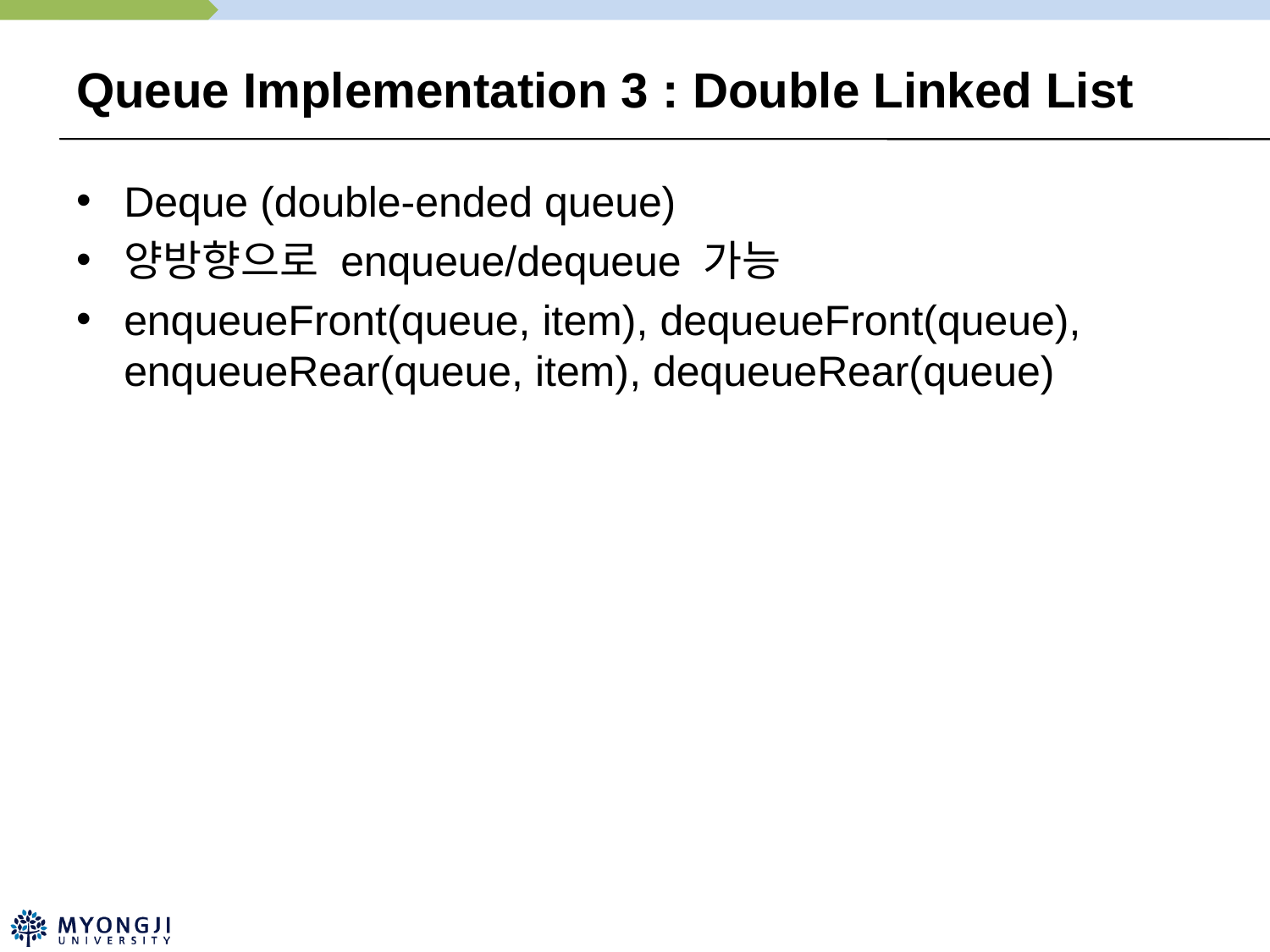

# Queue Implementation 3 : Double Linked List
Deque (double-ended queue)
양방향으로 enqueue/dequeue 가능
enqueueFront(queue, item), dequeueFront(queue), enqueueRear(queue, item), dequeueRear(queue)